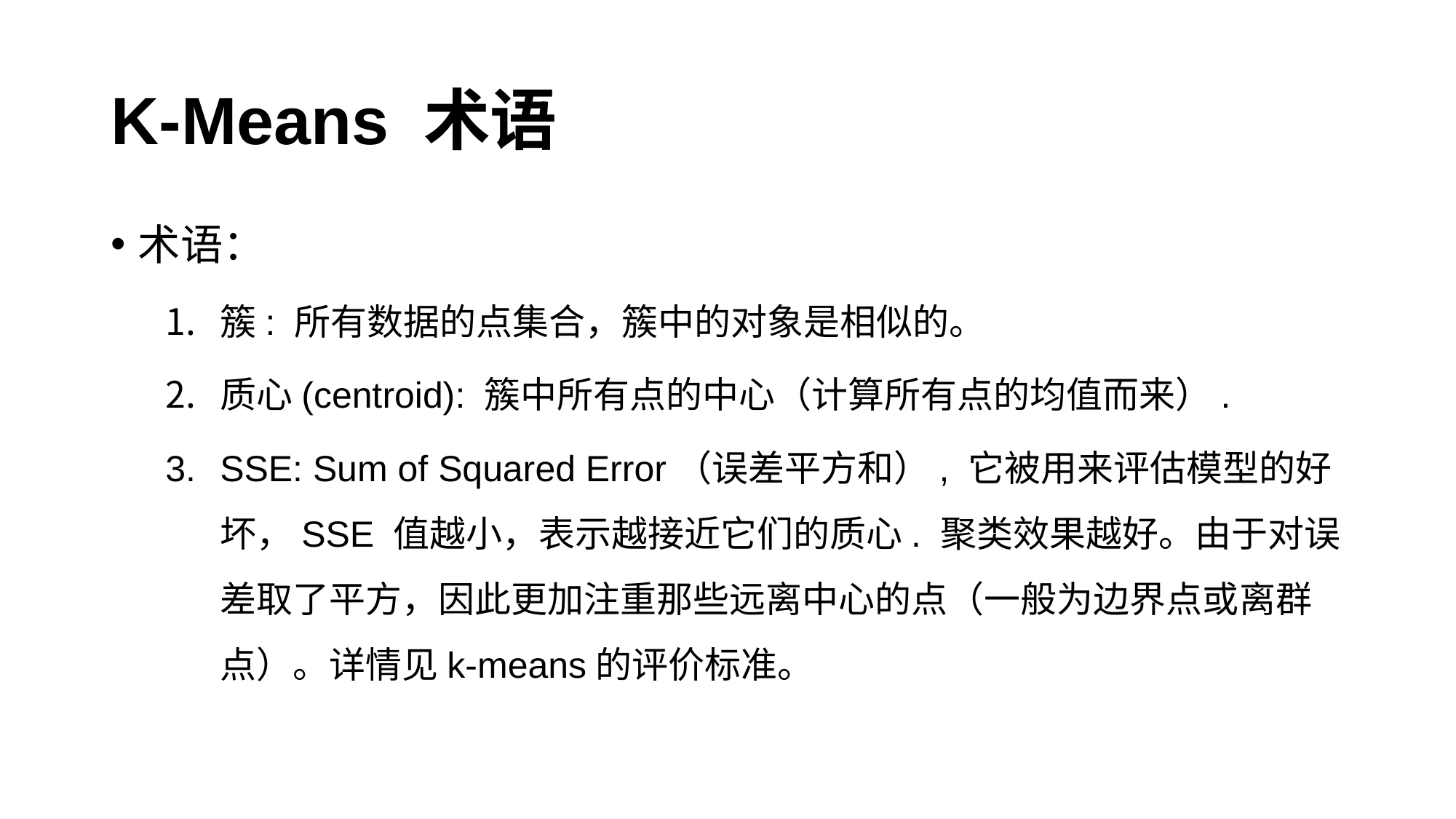

# K-Means 术语
术语：
簇: 所有数据的点集合，簇中的对象是相似的。
质心(centroid): 簇中所有点的中心（计算所有点的均值而来）.
SSE: Sum of Squared Error（误差平方和）, 它被用来评估模型的好坏，SSE 值越小，表示越接近它们的质心. 聚类效果越好。由于对误差取了平方，因此更加注重那些远离中心的点（一般为边界点或离群点）。详情见k-means的评价标准。